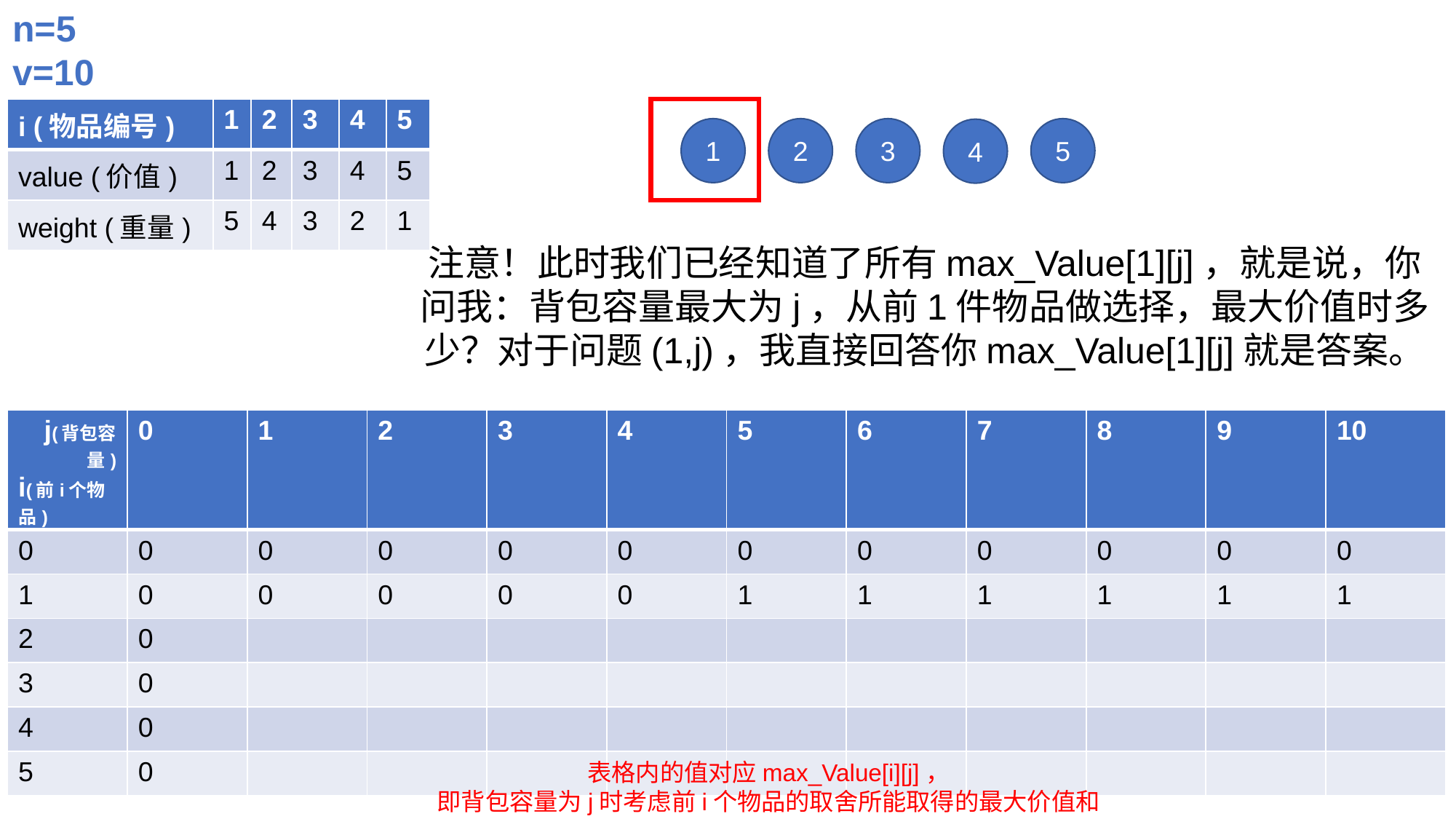

n=5
v=10
| i (物品编号) | 1 | 2 | 3 | 4 | 5 |
| --- | --- | --- | --- | --- | --- |
| value (价值) | 1 | 2 | 3 | 4 | 5 |
| weight (重量) | 5 | 4 | 3 | 2 | 1 |

2
3
5
1
4
注意！此时我们已经知道了所有max_Value[1][j]，就是说，你问我：背包容量最大为j，从前1件物品做选择，最大价值时多少？对于问题(1,j)，我直接回答你max_Value[1][j]就是答案。
| j(背包容量) i(前i个物品) | 0 | 1 | 2 | 3 | 4 | 5 | 6 | 7 | 8 | 9 | 10 |
| --- | --- | --- | --- | --- | --- | --- | --- | --- | --- | --- | --- |
| 0 | 0 | 0 | 0 | 0 | 0 | 0 | 0 | 0 | 0 | 0 | 0 |
| 1 | 0 | 0 | 0 | 0 | 0 | 1 | 1 | 1 | 1 | 1 | 1 |
| 2 | 0 |  |  |  |  |  |  |  |  |  |  |
| 3 | 0 |  |  |  |  |  |  |  |  |  |  |
| 4 | 0 |  |  |  |  |  |  |  |  |  |  |
| 5 | 0 |  |  |  |  |  |  |  |  |  |  |
表格内的值对应max_Value[i][j]，
即背包容量为j时考虑前i个物品的取舍所能取得的最大价值和